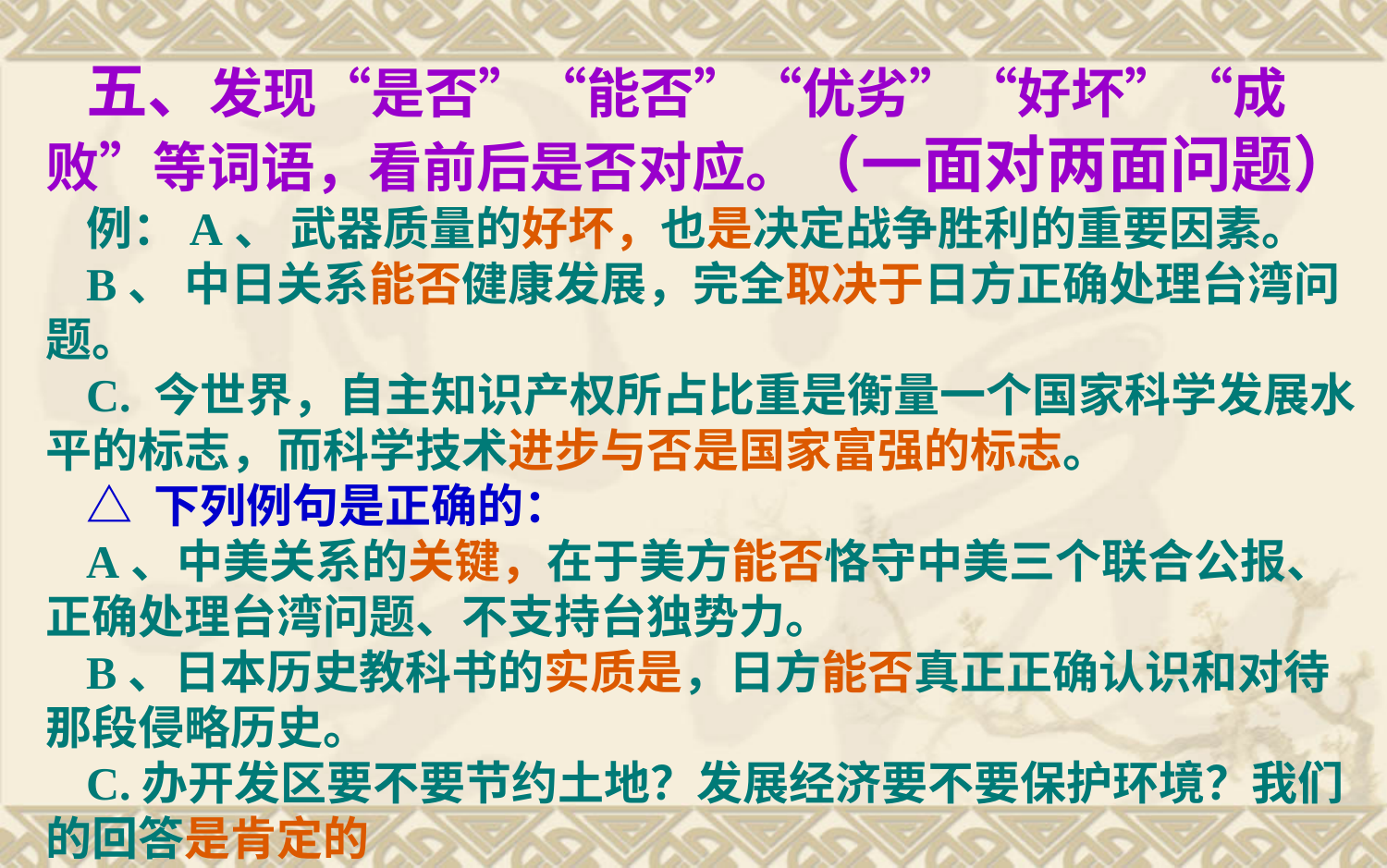

五、发现“是否”“能否”“优劣”“好坏”“成败”等词语，看前后是否对应。（一面对两面问题）
例：A、 武器质量的好坏，也是决定战争胜利的重要因素。
B、 中日关系能否健康发展，完全取决于日方正确处理台湾问题。
C. 今世界，自主知识产权所占比重是衡量一个国家科学发展水平的标志，而科学技术进步与否是国家富强的标志。
△ 下列例句是正确的：
A、中美关系的关键，在于美方能否恪守中美三个联合公报、正确处理台湾问题、不支持台独势力。
B、日本历史教科书的实质是，日方能否真正正确认识和对待那段侵略历史。
C.办开发区要不要节约土地？发展经济要不要保护环境？我们的回答是肯定的